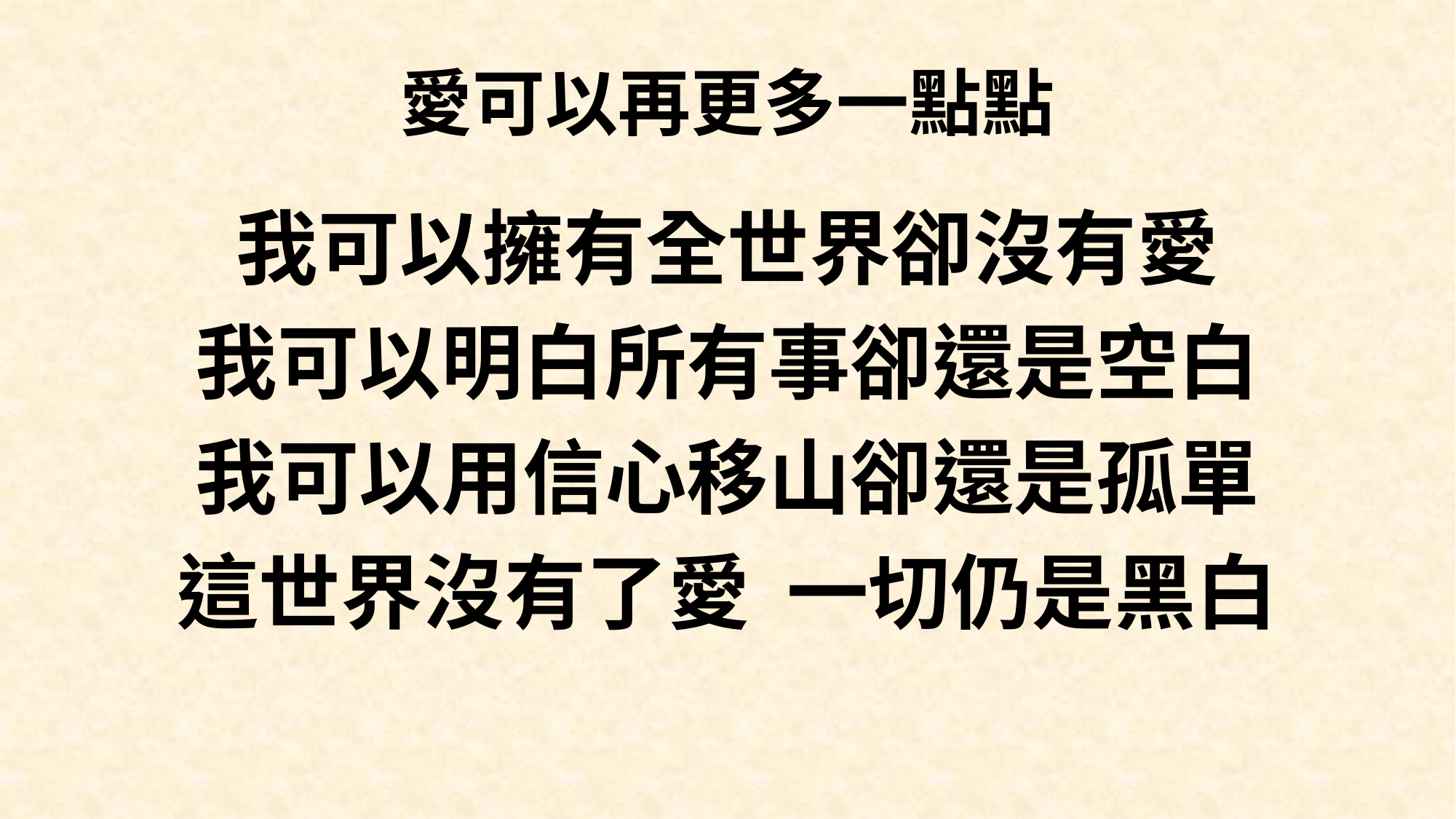

# 愛可以再更多一點點
我可以擁有全世界卻沒有愛
我可以明白所有事卻還是空白
我可以用信心移山卻還是孤單
這世界沒有了愛  一切仍是黑白